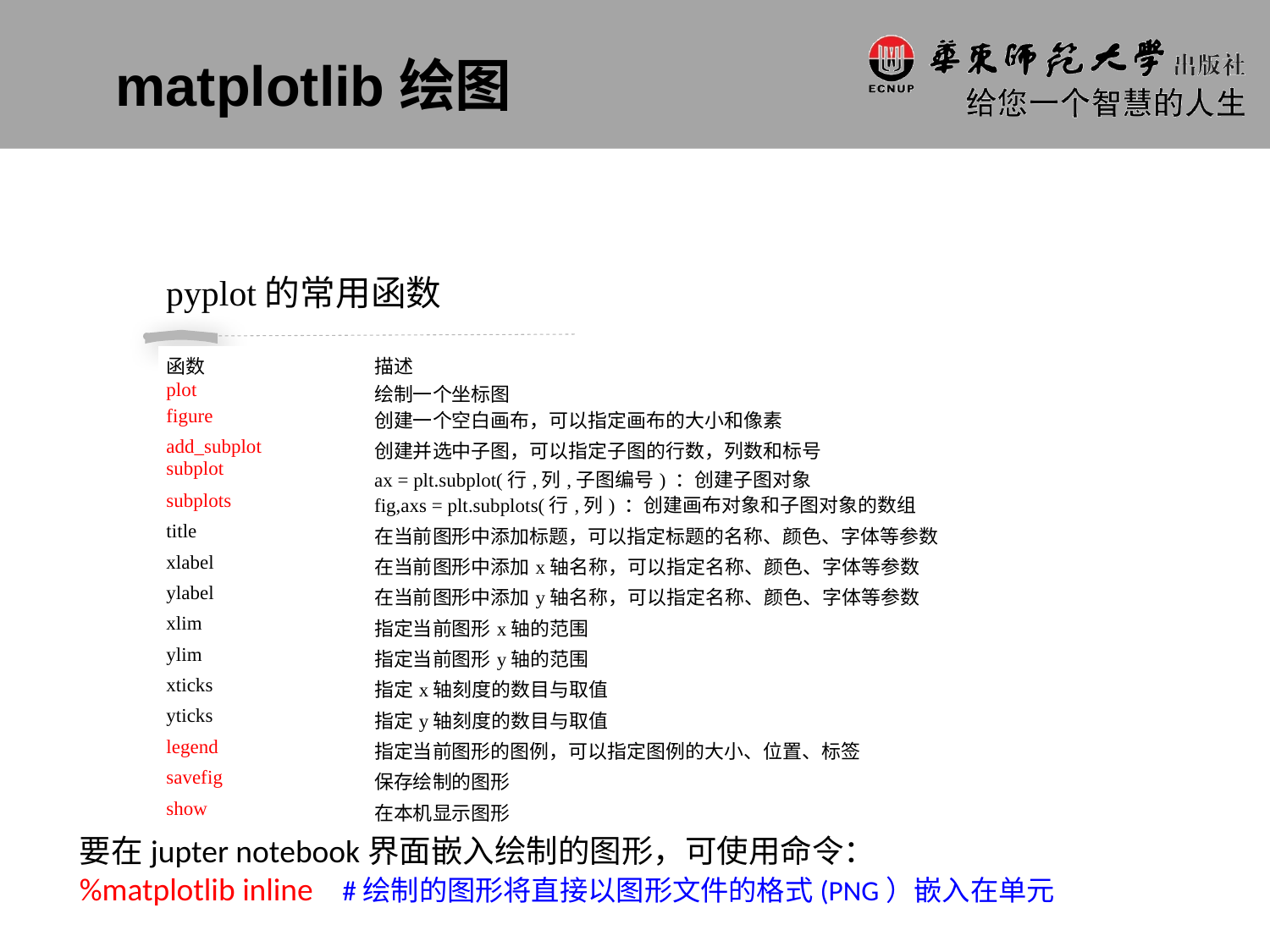

matplotlib绘图

pyplot的常用函数

| 函数 plot | 描述 绘制一个坐标图 |
| --- | --- |
| figure | 创建一个空白画布，可以指定画布的大小和像素 |
| add\_subplot subplot | 创建并选中子图，可以指定子图的行数，列数和标号 ax = plt.subplot(行,列,子图编号) ：创建子图对象 |
| subplots | fig,axs = plt.subplots(行,列) ：创建画布对象和子图对象的数组 |
| title | 在当前图形中添加标题，可以指定标题的名称、颜色、字体等参数 |
| xlabel | 在当前图形中添加x轴名称，可以指定名称、颜色、字体等参数 |
| ylabel | 在当前图形中添加y轴名称，可以指定名称、颜色、字体等参数 |
| xlim | 指定当前图形x轴的范围 |
| ylim | 指定当前图形y轴的范围 |
| xticks | 指定x轴刻度的数目与取值 |
| yticks | 指定y轴刻度的数目与取值 |
| legend | 指定当前图形的图例，可以指定图例的大小、位置、标签 |
| savefig | 保存绘制的图形 |
| show | 在本机显示图形 |
要在jupter notebook界面嵌入绘制的图形，可使用命令：
%matplotlib inline    #绘制的图形将直接以图形文件的格式(PNG）嵌入在单元